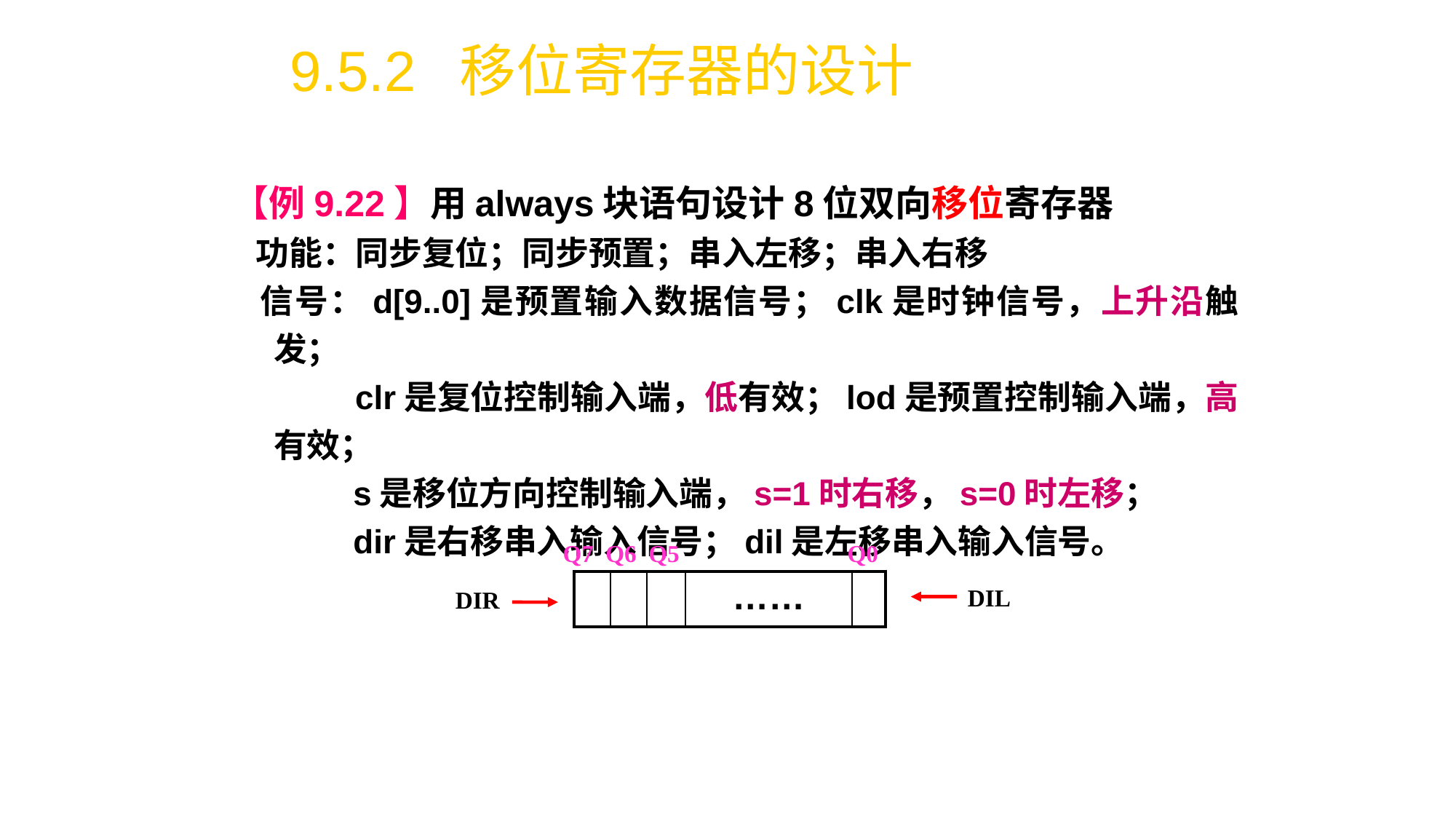

# 9.5.2  移位寄存器的设计
【例9.22】用always块语句设计8位双向移位寄存器
  功能：同步复位；同步预置；串入左移；串入右移
  信号：d[9..0]是预置输入数据信号；clk是时钟信号，上升沿触发；
             clr是复位控制输入端，低有效；lod是预置控制输入端，高有效；
             s是移位方向控制输入端，s=1时右移，s=0时左移；
             dir是右移串入输入信号；dil是左移串入输入信号。

Q7  Q6  Q5                            Q0
|  |  |  | …… |  |
| --- | --- | --- | --- | --- |
DIL
DIR